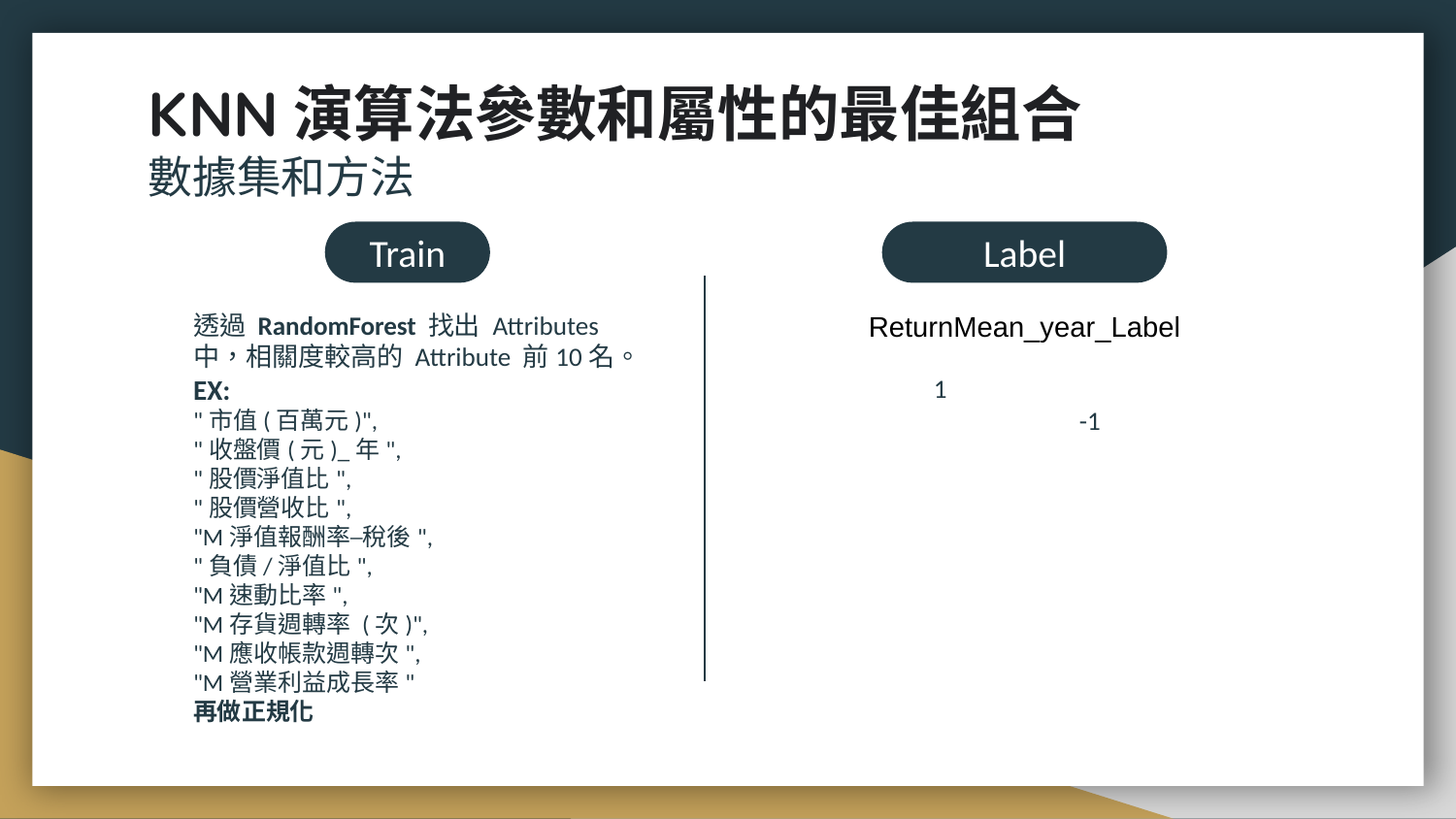

# KNN演算法參數和屬性的最佳組合
數據集和方法
Train
Label
透過 RandomForest 找出 Attributes 中，相關度較高的 Attribute 前10名。
EX:
"市值(百萬元)",
"收盤價(元)_年",
"股價淨值比",
"股價營收比",
"M淨值報酬率─稅後",
"負債/淨值比",
"M速動比率",
"M存貨週轉率 (次)",
"M應收帳款週轉次",
"M營業利益成長率"
再做正規化
ReturnMean_year_Label
1          		-1